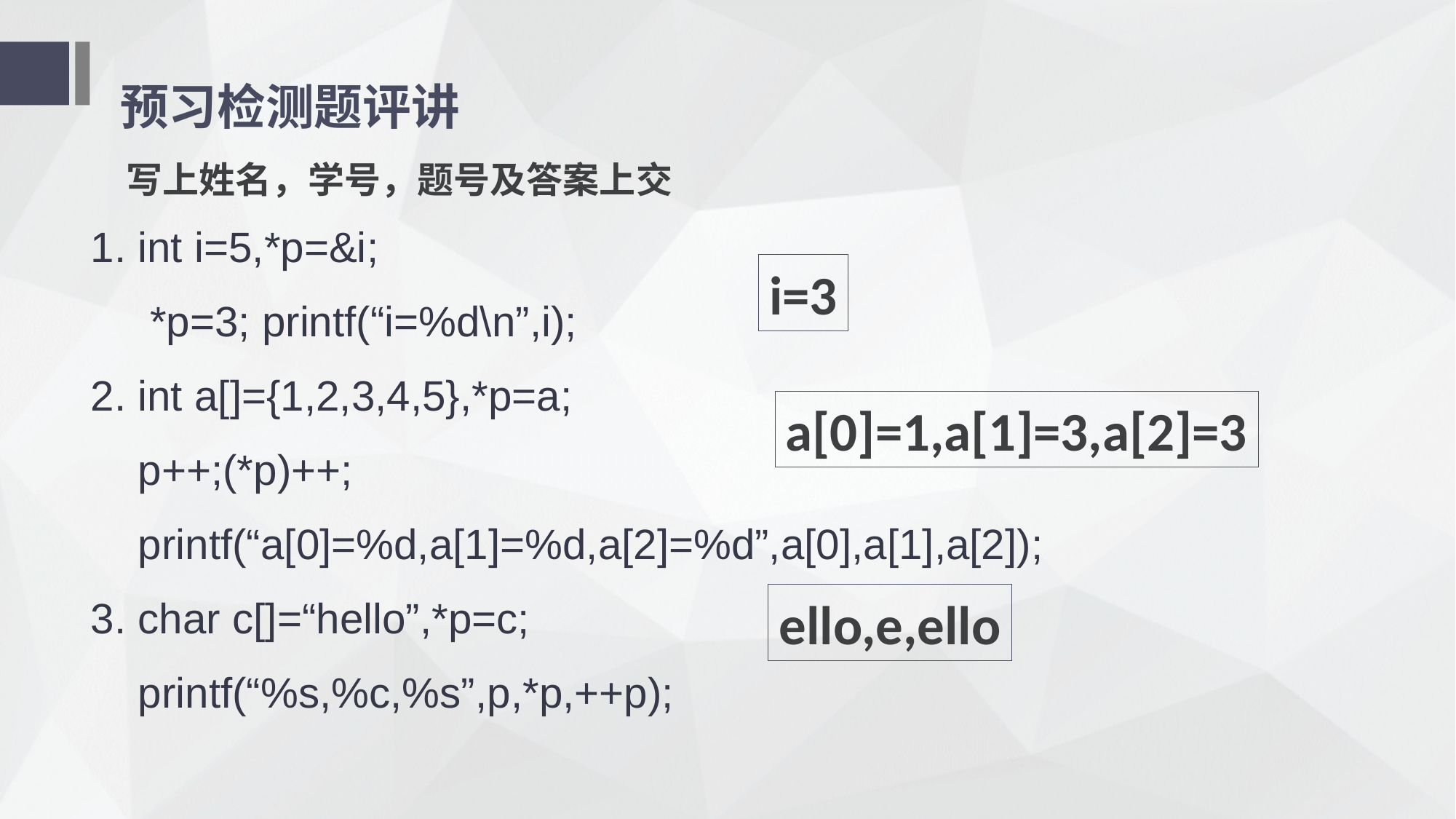

# 预习检测题评讲
写上姓名，学号，题号及答案上交
1. int i=5,*p=&i;
     *p=3; printf(“i=%d\n”,i);
2. int a[]={1,2,3,4,5},*p=a;
    p++;(*p)++;
    printf(“a[0]=%d,a[1]=%d,a[2]=%d”,a[0],a[1],a[2]);
3. char c[]=“hello”,*p=c;
    printf(“%s,%c,%s”,p,*p,++p);
i=3
a[0]=1,a[1]=3,a[2]=3
ello,e,ello